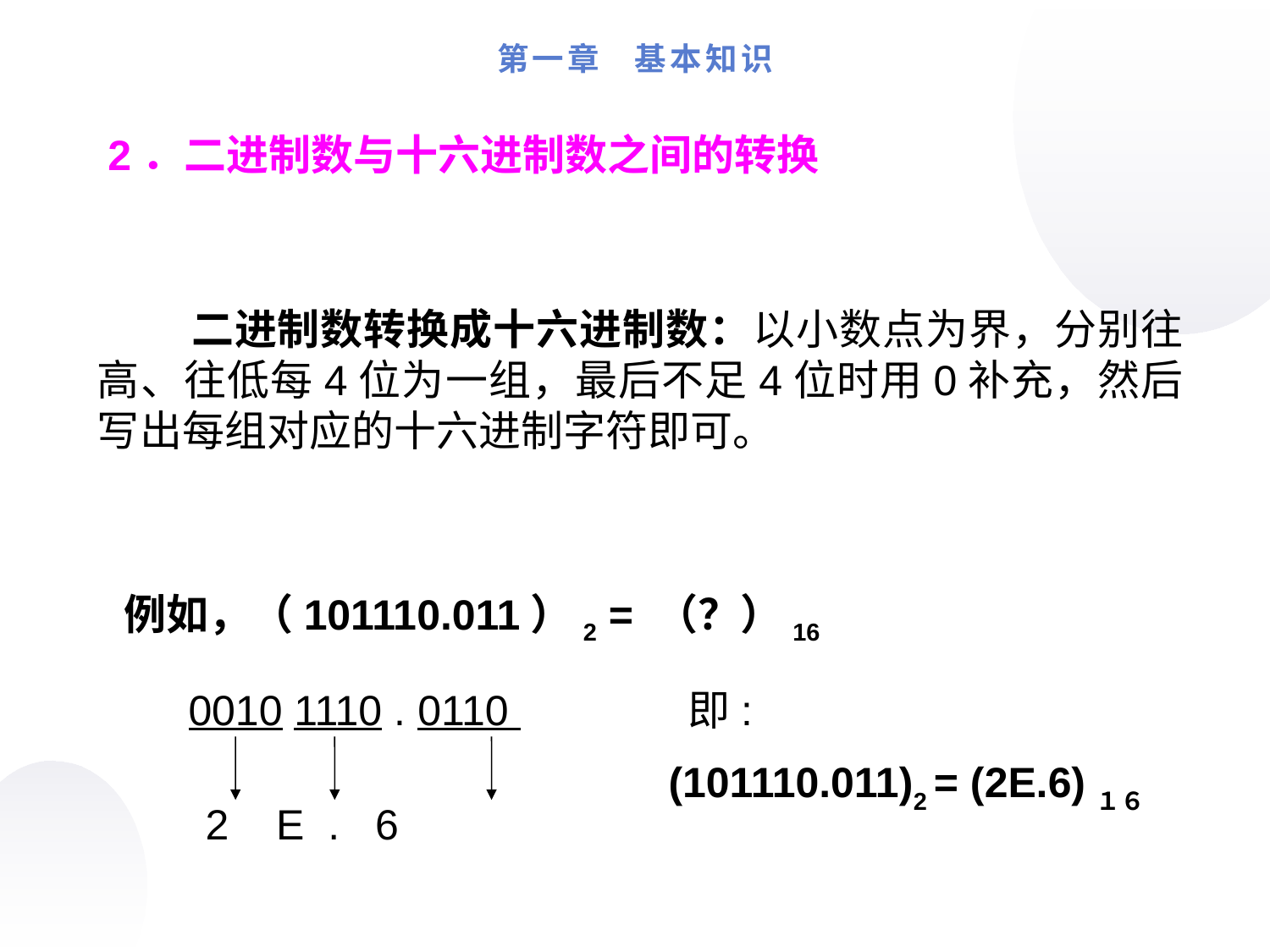

第一章   基本知识
2．二进制数与十六进制数之间的转换
        二进制数转换成十六进制数：以小数点为界，分别往高、往低每4位为一组，最后不足4位时用0补充，然后写出每组对应的十六进制字符即可。
    例如，（101110.011）2 = （？）16
0010 1110 . 0110
 即:
(101110.011)2 = (2E.6)１６

  2    E  .   6
14